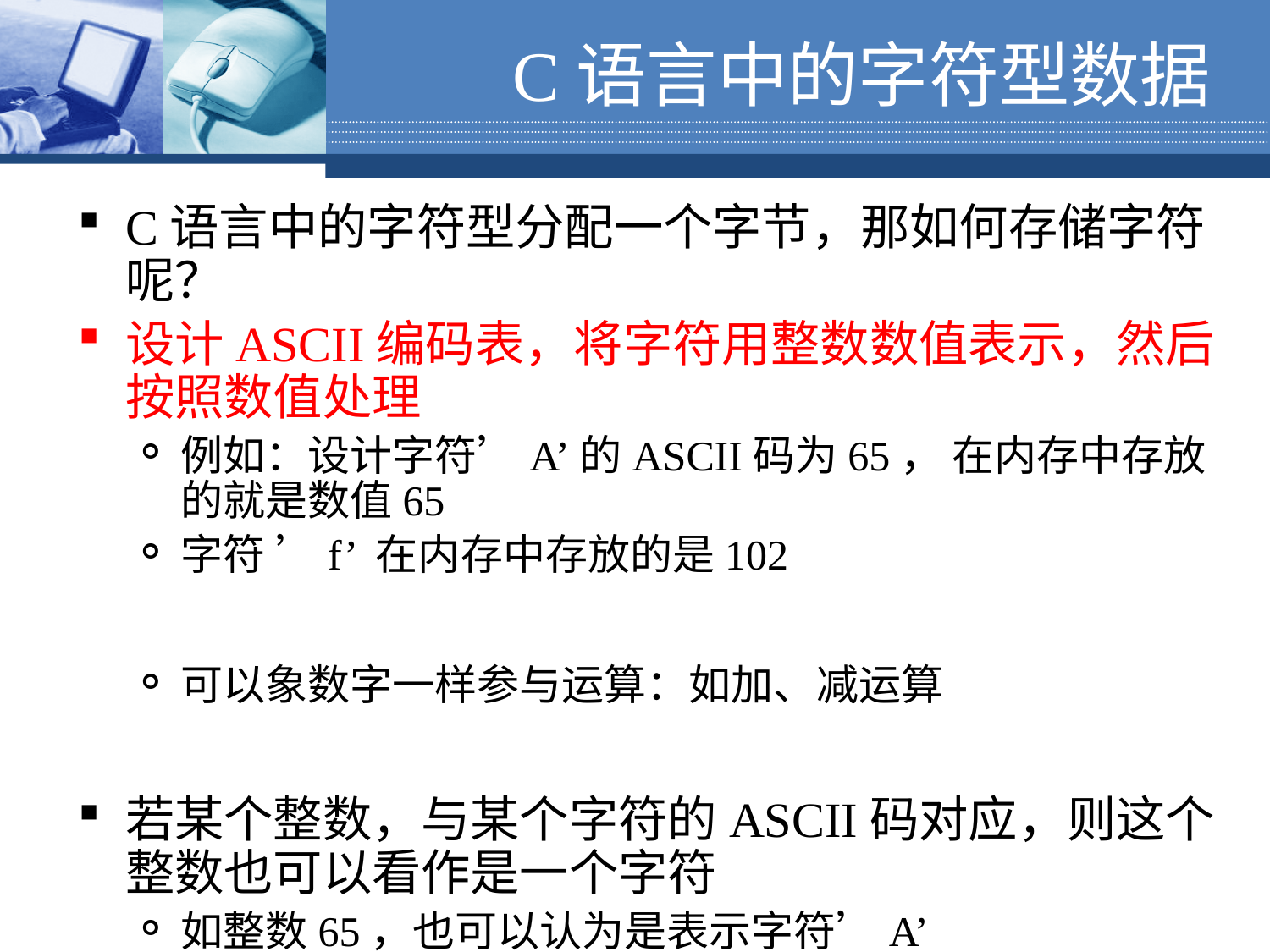

C语言中的字符型数据
# C语言中的字符型分配一个字节，那如何存储字符呢？
设计ASCII编码表，将字符用整数数值表示，然后按照数值处理
例如：设计字符’A’的ASCII码为65， 在内存中存放的就是数值65
字符 ’f’ 在内存中存放的是102

可以象数字一样参与运算：如加、减运算

若某个整数，与某个字符的ASCII码对应，则这个整数也可以看作是一个字符
如整数65，也可以认为是表示字符’A’